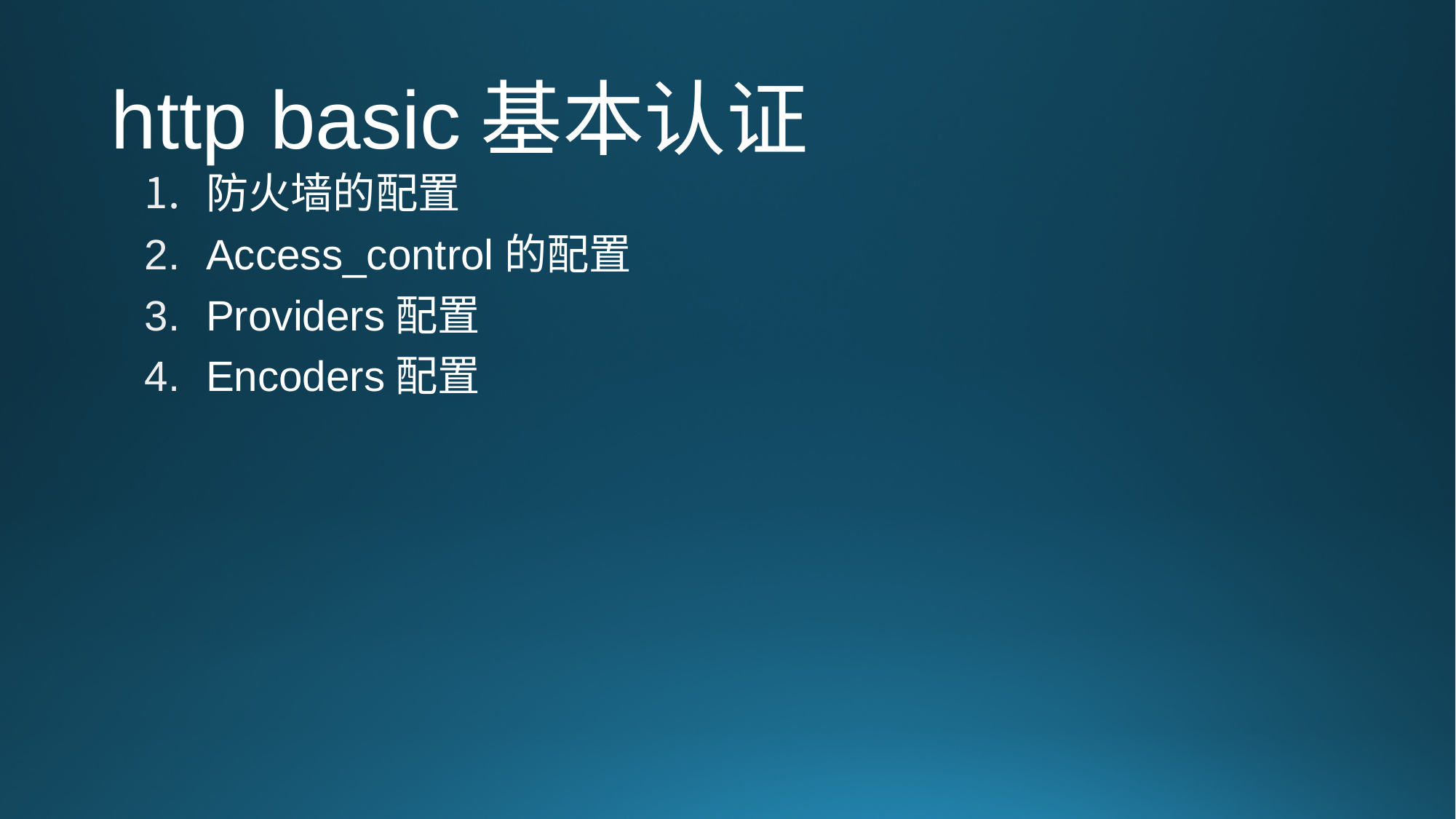

# http basic基本认证
防火墙的配置
Access_control的配置
Providers配置
Encoders配置